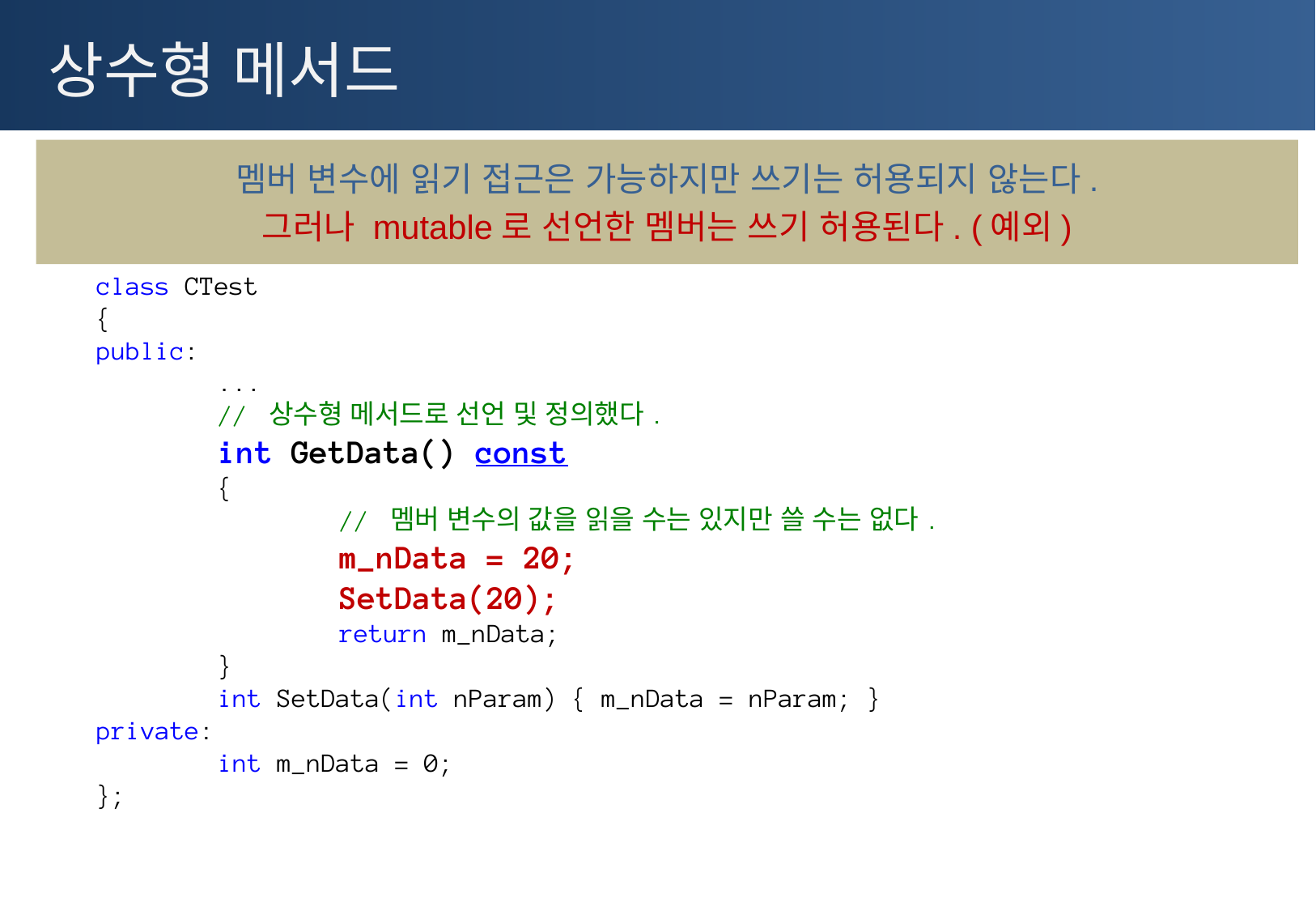

# 상수형 메서드
멤버 변수에 읽기 접근은 가능하지만 쓰기는 허용되지 않는다.
그러나 mutable로 선언한 멤버는 쓰기 허용된다. (예외)
class CTest
{
public:
	...
	// 상수형 메서드로 선언 및 정의했다.
	int GetData() const
	{
		// 멤버 변수의 값을 읽을 수는 있지만 쓸 수는 없다.
		m_nData = 20;
		SetData(20);
		return m_nData;
	}
	int SetData(int nParam) { m_nData = nParam; }
private:
	int m_nData = 0;
};